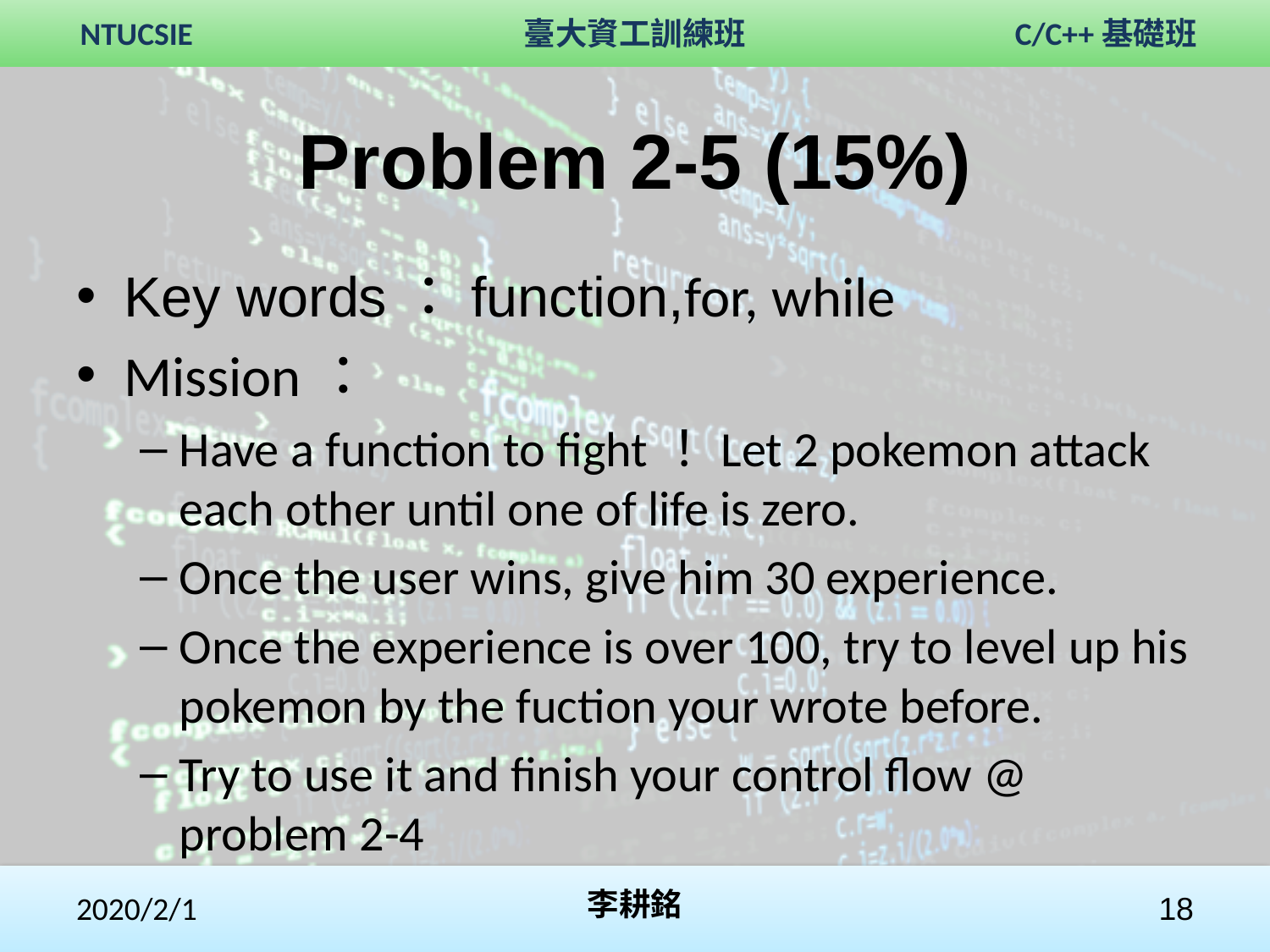

# Problem 2-5 (15%)
Key words：function,for, while
Mission：
Have a function to fight！Let 2 pokemon attack each other until one of life is zero.
Once the user wins, give him 30 experience.
Once the experience is over 100, try to level up his pokemon by the fuction your wrote before.
Try to use it and finish your control flow @ problem 2-4
2020/2/1
李耕銘
18